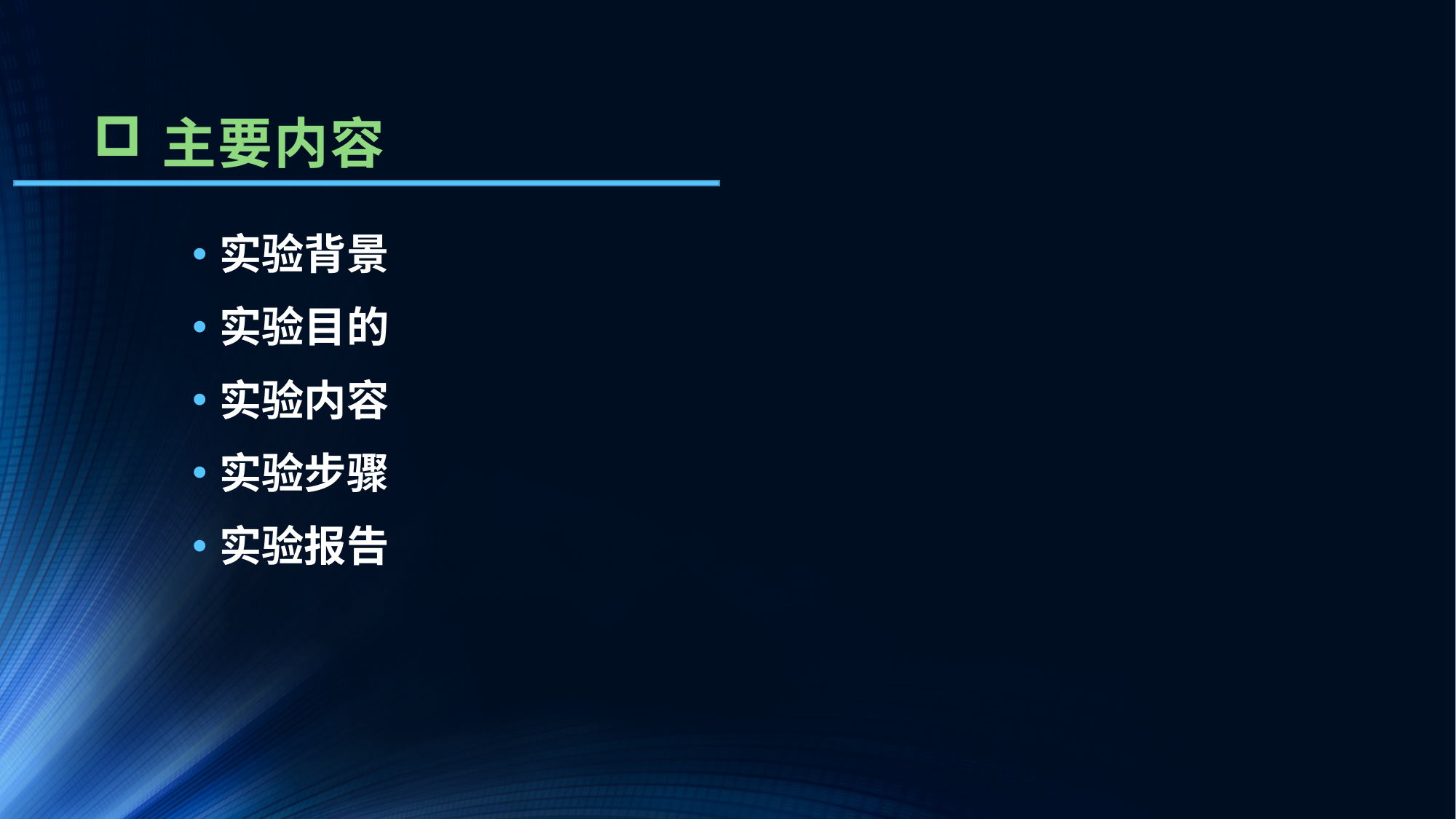

# 主要内容

实验背景
实验目的
实验内容
实验步骤
实验报告